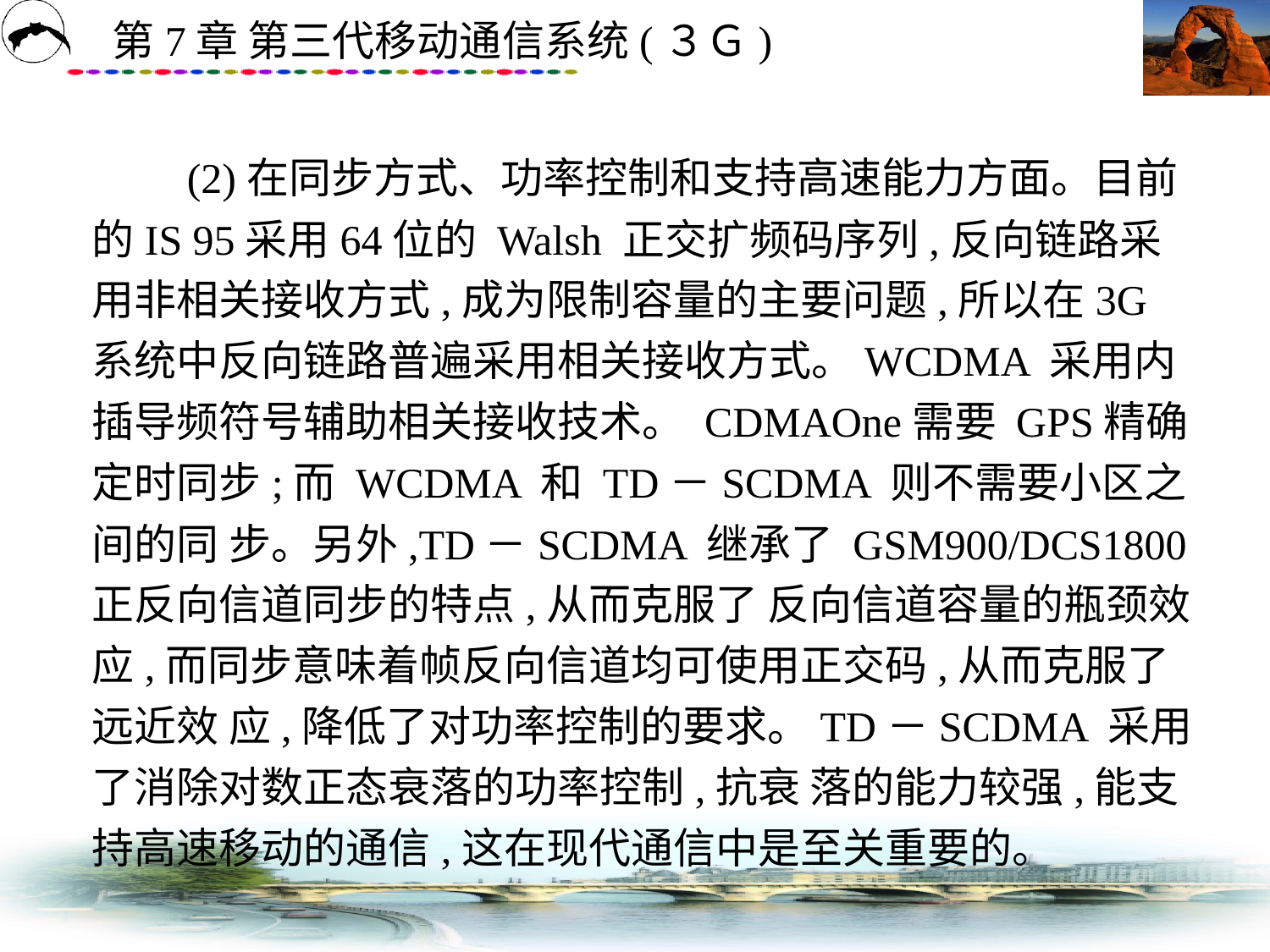

# (2)在同步方式、功率控制和支持高速能力方面。目前的IS 95采用64位的 Walsh 正交扩频码序列,反向链路采用非相关接收方式,成为限制容量的主要问题,所以在3G 系统中反向链路普遍采用相关接收方式。WCDMA 采用内插导频符号辅助相关接收技术。 CDMAOne需要 GPS精确定时同步;而 WCDMA 和 TD－SCDMA 则不需要小区之间的同 步。另外,TD－SCDMA 继承了 GSM900/DCS1800正反向信道同步的特点,从而克服了 反向信道容量的瓶颈效应,而同步意味着帧反向信道均可使用正交码,从而克服了远近效 应,降低了对功率控制的要求。TD－SCDMA 采用了消除对数正态衰落的功率控制,抗衰 落的能力较强,能支持高速移动的通信,这在现代通信中是至关重要的。